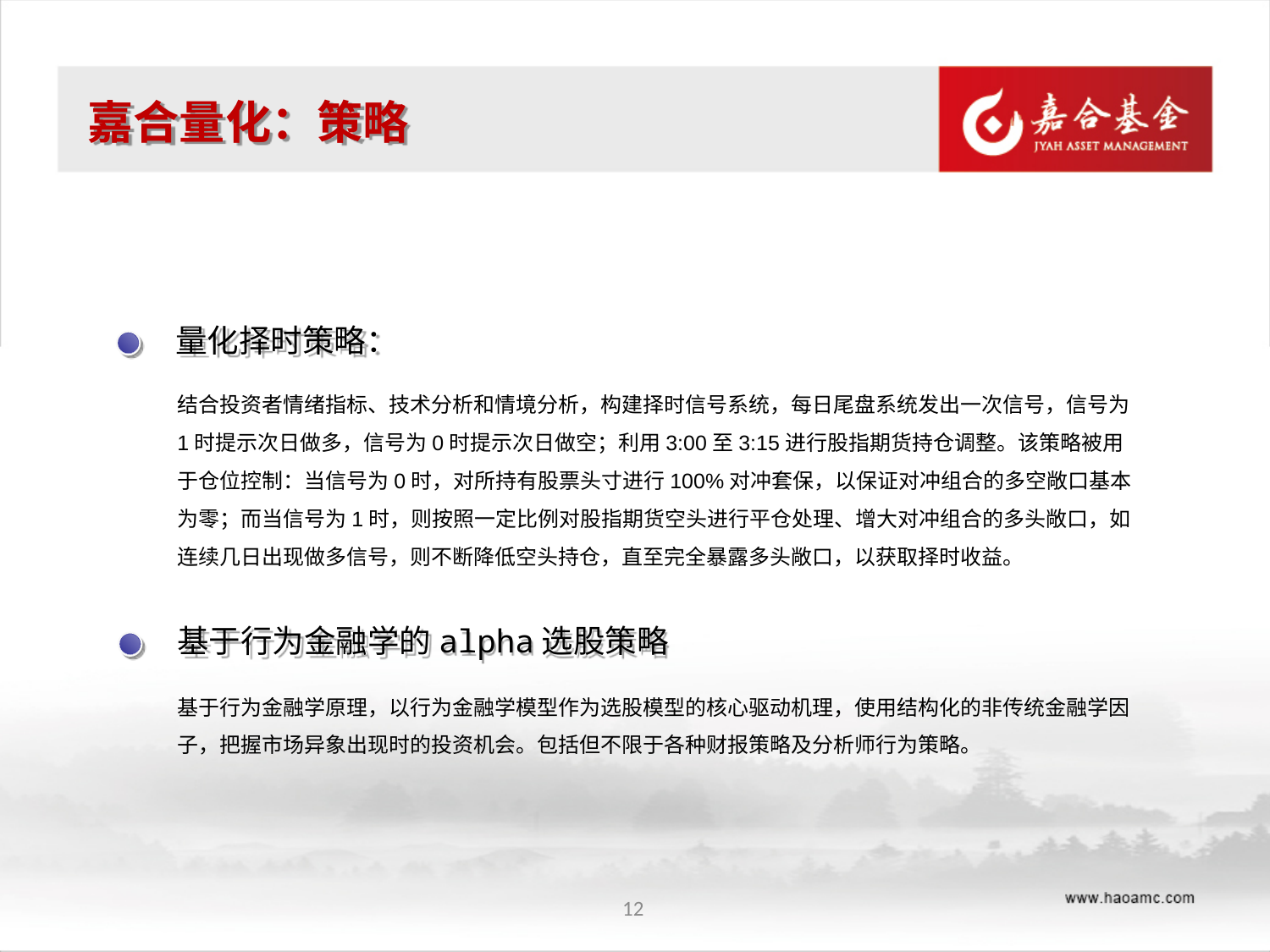

嘉合量化：策略
 量化择时策略：

结合投资者情绪指标、技术分析和情境分析，构建择时信号系统，每日尾盘系统发出一次信号，信号为1时提示次日做多，信号为0时提示次日做空；利用3:00至3:15进行股指期货持仓调整。该策略被用于仓位控制：当信号为0时，对所持有股票头寸进行100%对冲套保，以保证对冲组合的多空敞口基本为零；而当信号为1时，则按照一定比例对股指期货空头进行平仓处理、增大对冲组合的多头敞口，如连续几日出现做多信号，则不断降低空头持仓，直至完全暴露多头敞口，以获取择时收益。
 基于行为金融学的alpha选股策略

基于行为金融学原理，以行为金融学模型作为选股模型的核心驱动机理，使用结构化的非传统金融学因子，把握市场异象出现时的投资机会。包括但不限于各种财报策略及分析师行为策略。
12
12